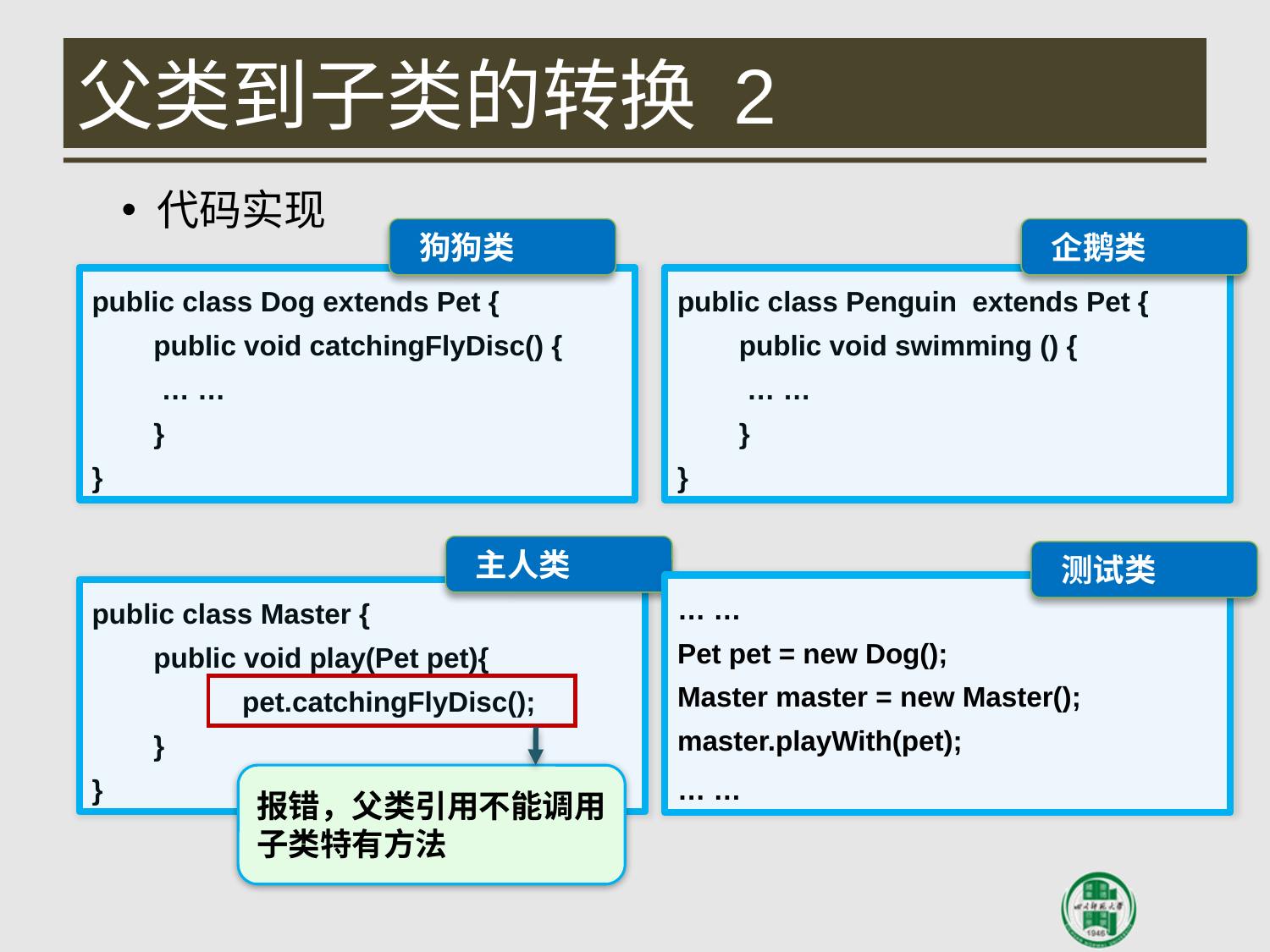

# 父类到子类的转换 2
代码实现
 狗狗类
 企鹅类
public class Dog extends Pet {
	public void catchingFlyDisc() {
       	 … …
	}
}
public class Penguin  extends Pet {
	public void swimming () {
       	 … …
	}
}
 主人类
 测试类
… …
Pet pet = new Dog();
Master master = new Master();
master.playWith(pet);
… …
public class Master {
	public void play(Pet pet){
		   pet.catchingFlyDisc();
	}
}

报错，父类引用不能调用子类特有方法